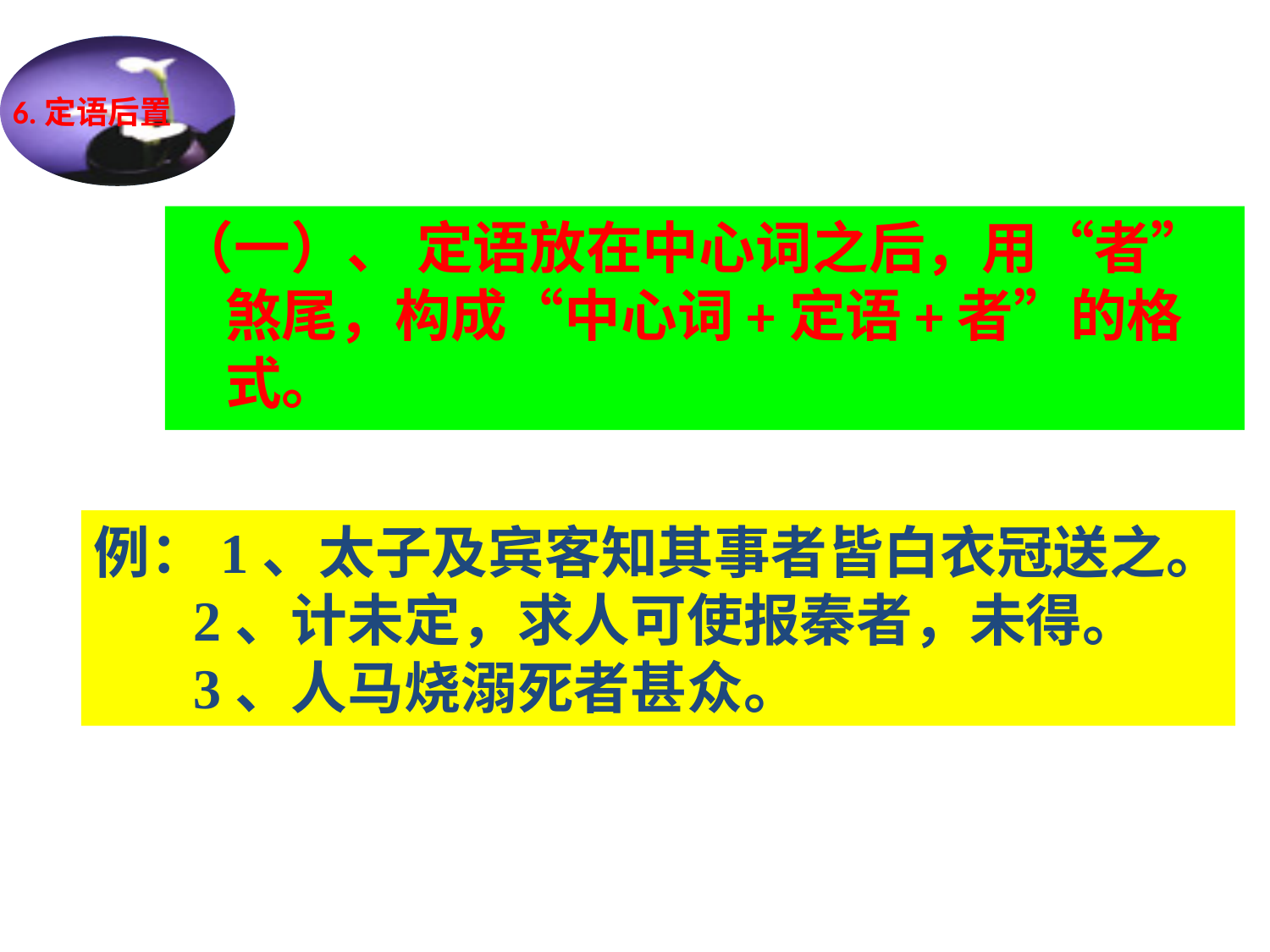

6.定语后置
（一）、 定语放在中心词之后，用“者”煞尾，构成“中心词+定语+者”的格式。
例：1、太子及宾客知其事者皆白衣冠送之。
       2、计未定，求人可使报秦者，未得。
       3、人马烧溺死者甚众。